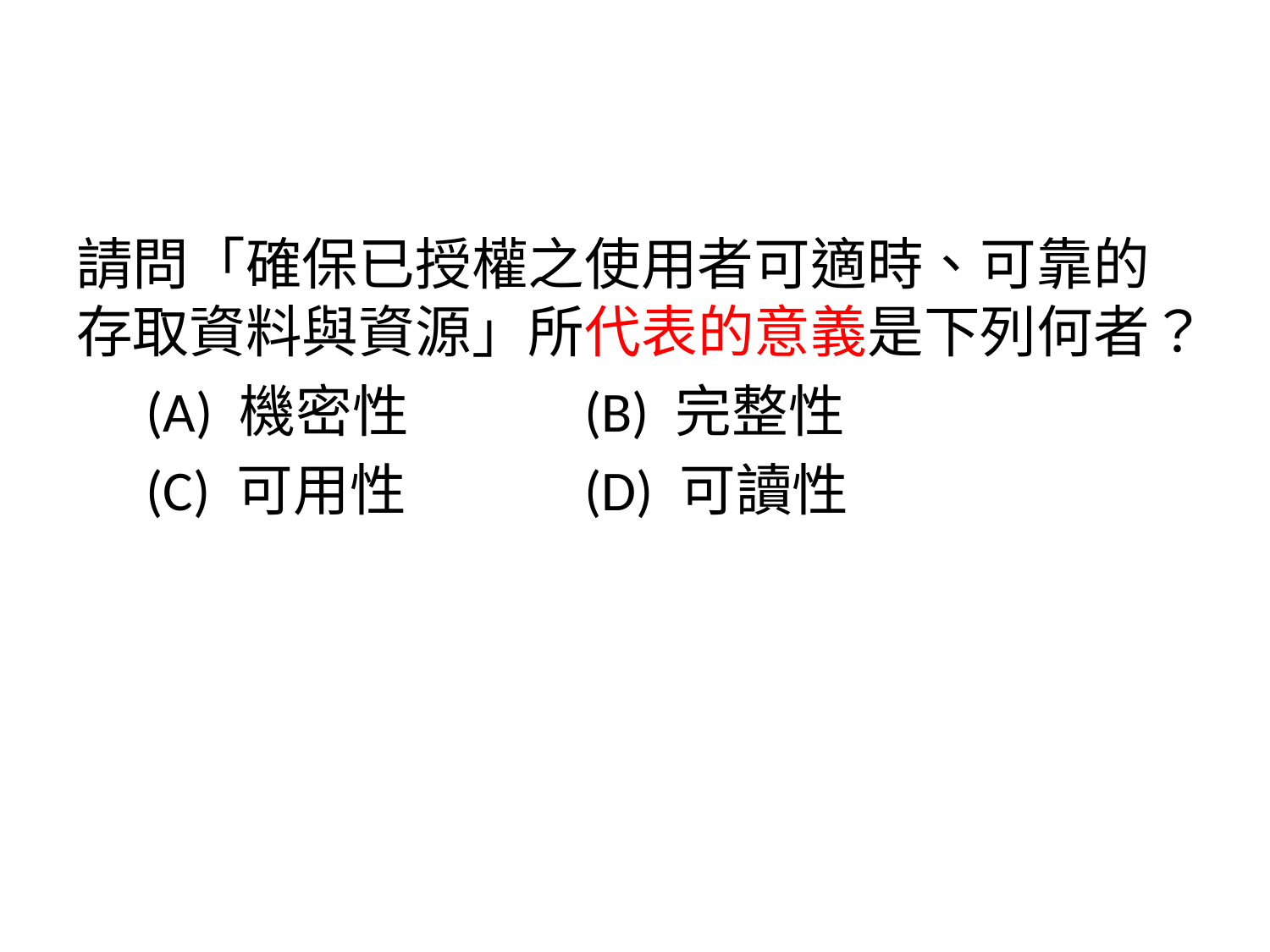

請問「確保已授權之使用者可適時、可靠的存取資料與資源」所代表的意義是下列何者？
　(A) 機密性 		(B) 完整性
　(C) 可用性		(D) 可讀性